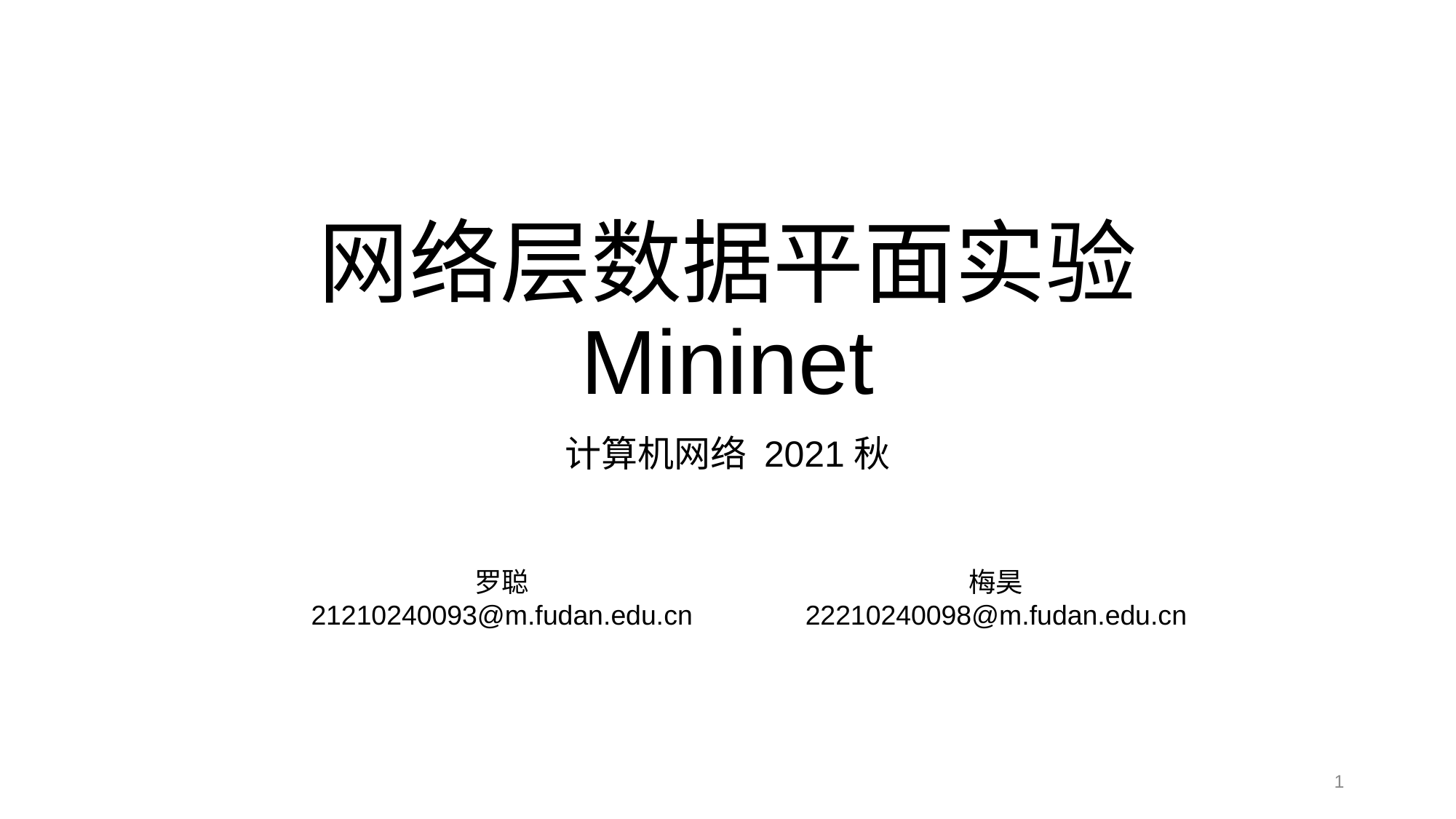

# 网络层数据平面实验 Mininet
计算机网络 2021秋
梅昊
22210240098@m.fudan.edu.cn
罗聪
21210240093@m.fudan.edu.cn
1